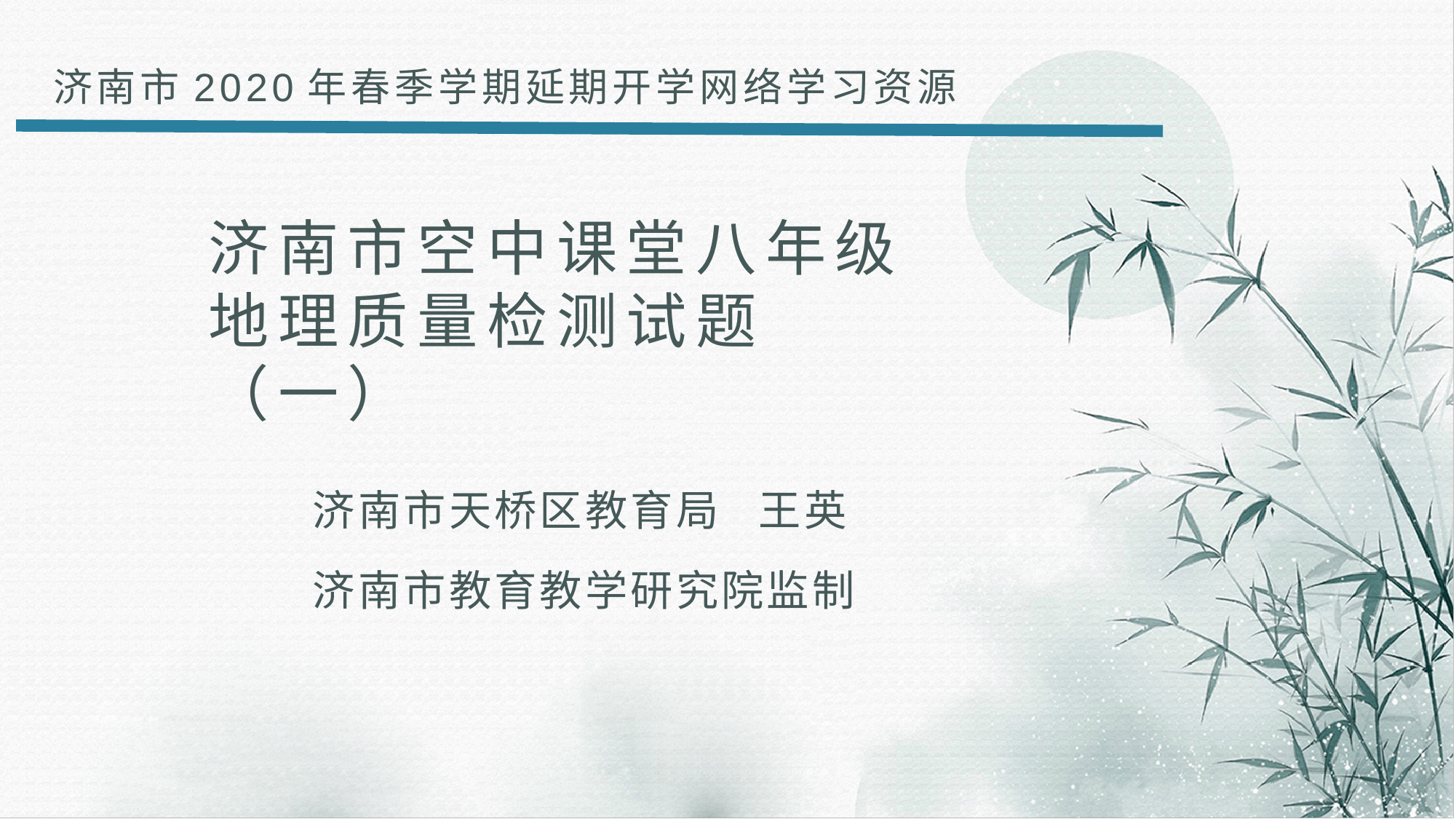

济南市2020年春季学期延期开学网络学习资源
# 济南市空中课堂八年级地理质量检测试题（一）
济南市天桥区教育局   王英
济南市教育教学研究院监制